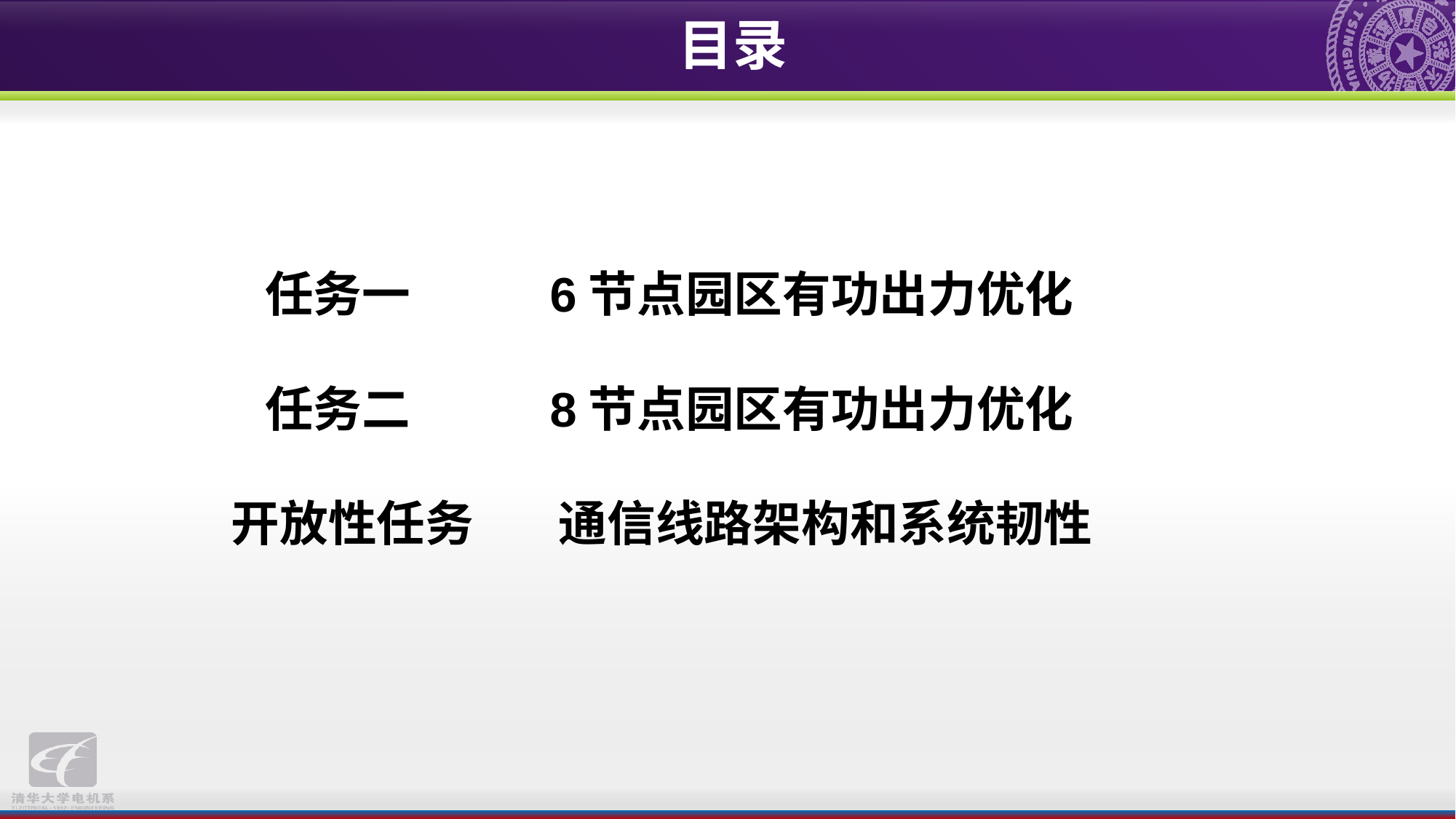

目录
  任务一	        6节点园区有功出力优化
  任务二	        8节点园区有功出力优化
开放性任务	通信线路架构和系统韧性
2